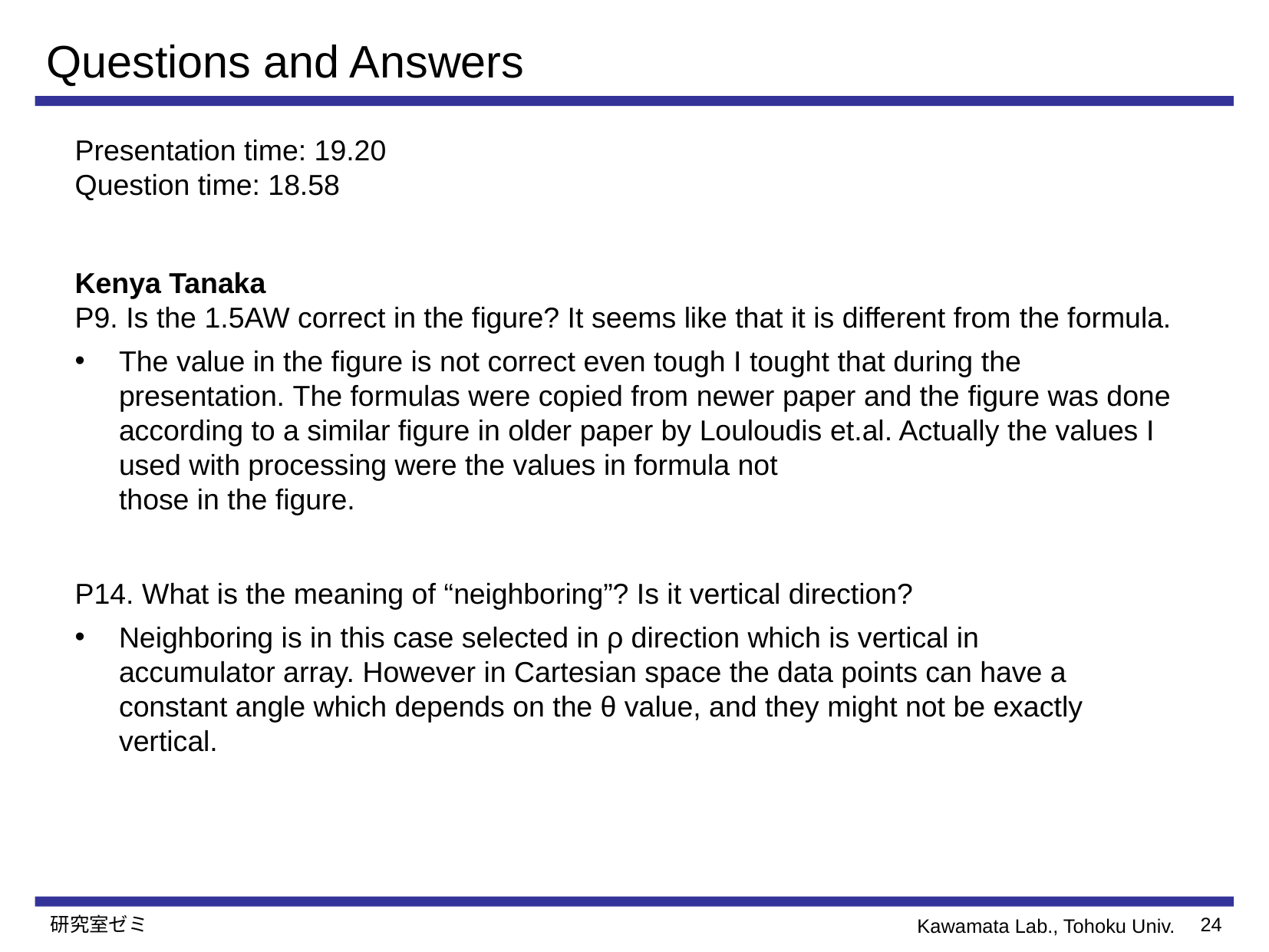

# Questions and Answers
Presentation time: 19.20
Question time: 18.58
Kenya Tanaka
P9. Is the 1.5AW correct in the figure? It seems like that it is different from the formula.
The value in the figure is not correct even tough I tought that during the presentation. The formulas were copied from newer paper and the figure was done according to a similar figure in older paper by Louloudis et.al. Actually the values I used with processing were the values in formula not
those in the figure.
P14. What is the meaning of “neighboring”? Is it vertical direction?
Neighboring is in this case selected in ρ direction which is vertical in
accumulator array. However in Cartesian space the data points can have a
constant angle which depends on the θ value, and they might not be exactly
vertical.
研究室ゼミ
24